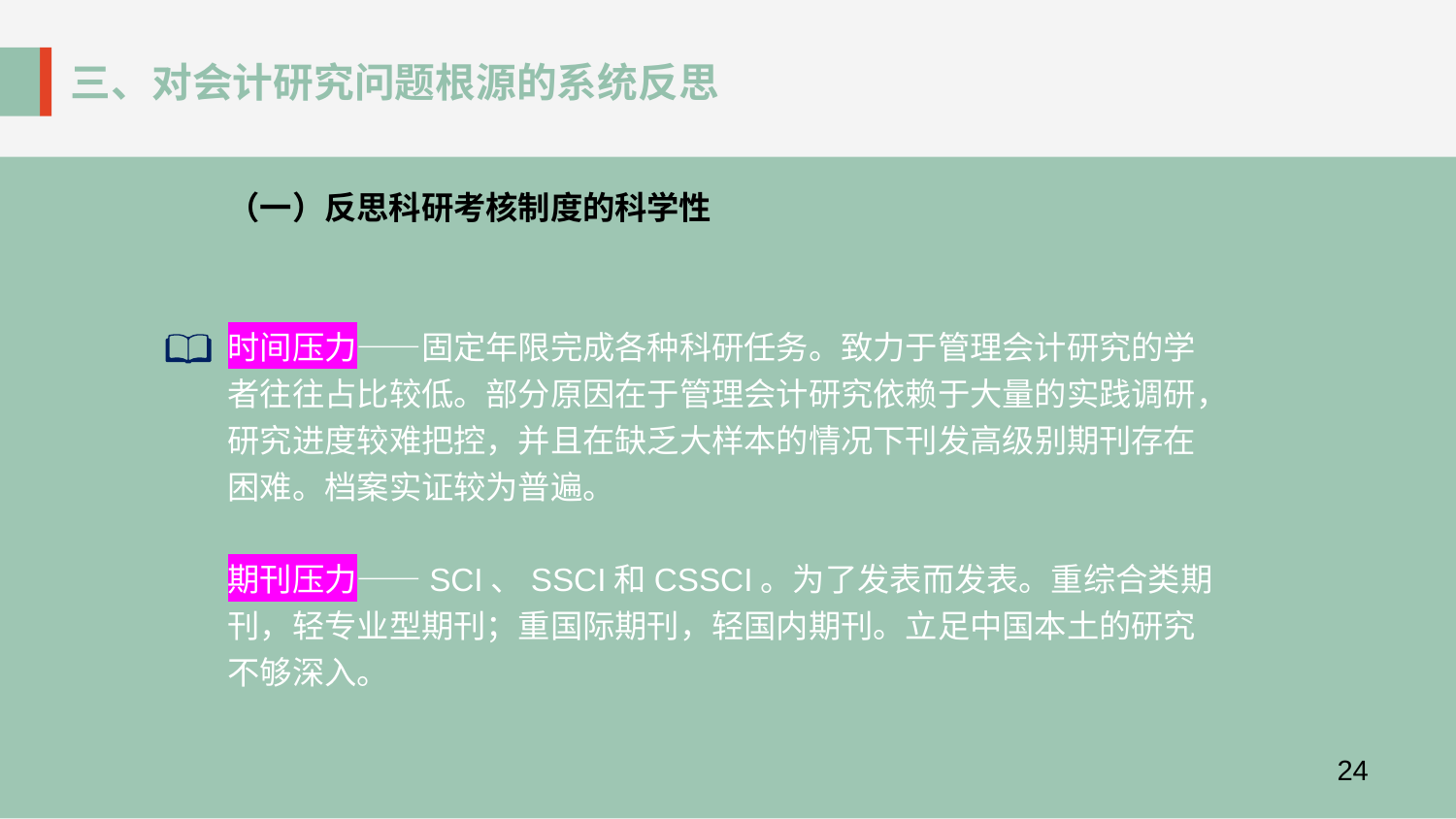

三、对会计研究问题根源的系统反思

（一）反思科研考核制度的科学性

时间压力——固定年限完成各种科研任务。致力于管理会计研究的学者往往占比较低。部分原因在于管理会计研究依赖于大量的实践调研，研究进度较难把控，并且在缺乏大样本的情况下刊发高级别期刊存在困难。档案实证较为普遍。

期刊压力——SCI、SSCI和CSSCI。为了发表而发表。重综合类期刊，轻专业型期刊；重国际期刊，轻国内期刊。立足中国本土的研究不够深入。

24